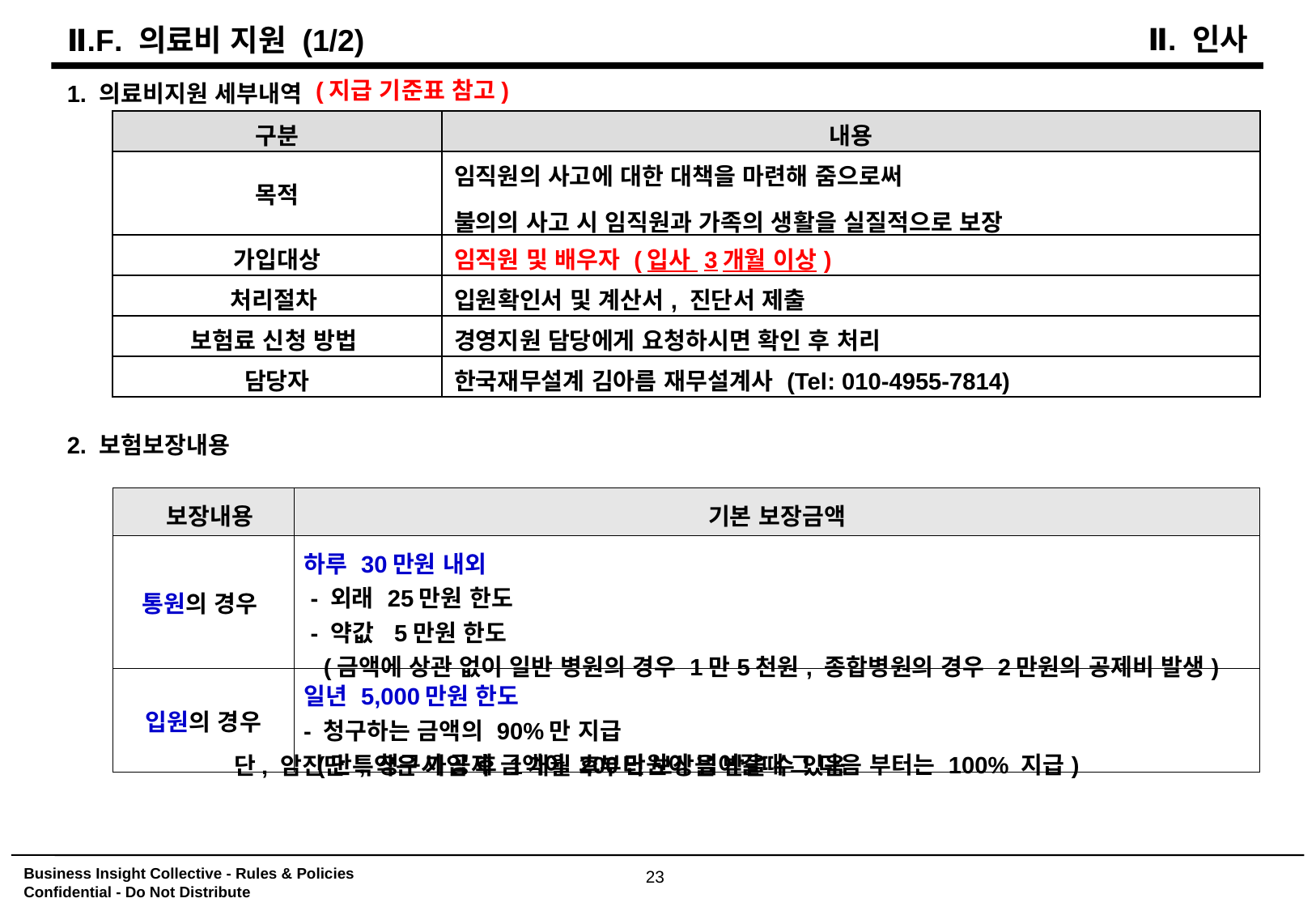

Ⅱ. 인사
Ⅱ.F. 의료비 지원 (1/2)
(지급 기준표 참고)
1. 의료비지원 세부내역

2. 보험보장내용

		단, 암진단 특약은 가입 후 1개월 후부터 보상을 받을 수 있음
| 구분 | 내용 |
| --- | --- |
| 목적 | 임직원의 사고에 대한 대책을 마련해 줌으로써 불의의 사고 시 임직원과 가족의 생활을 실질적으로 보장 |
| 가입대상 | 임직원 및 배우자 (입사 3개월 이상) |
| 처리절차 | 입원확인서 및 계산서, 진단서 제출 |
| 보험료 신청 방법 | 경영지원 담당에게 요청하시면 확인 후 처리 |
| 담당자 | 한국재무설계 김아름 재무설계사 (Tel: 010-4955-7814) |
| 보장내용 | 기본 보장금액 |
| --- | --- |
| 통원의 경우 | 하루 30만원 내외 - 외래 25만원 한도 - 약값  5만원 한도 (금액에 상관 없이 일반 병원의 경우 1만5천원, 종합병원의 경우 2만원의 공제비 발생) |
| 입원의 경우 | 일년 5,000만원 한도  - 청구하는 금액의 90%만 지급 (단, 청구시 공제 금액이 200만원이 넘어갈때 그 다음 부터는 100% 지급) |